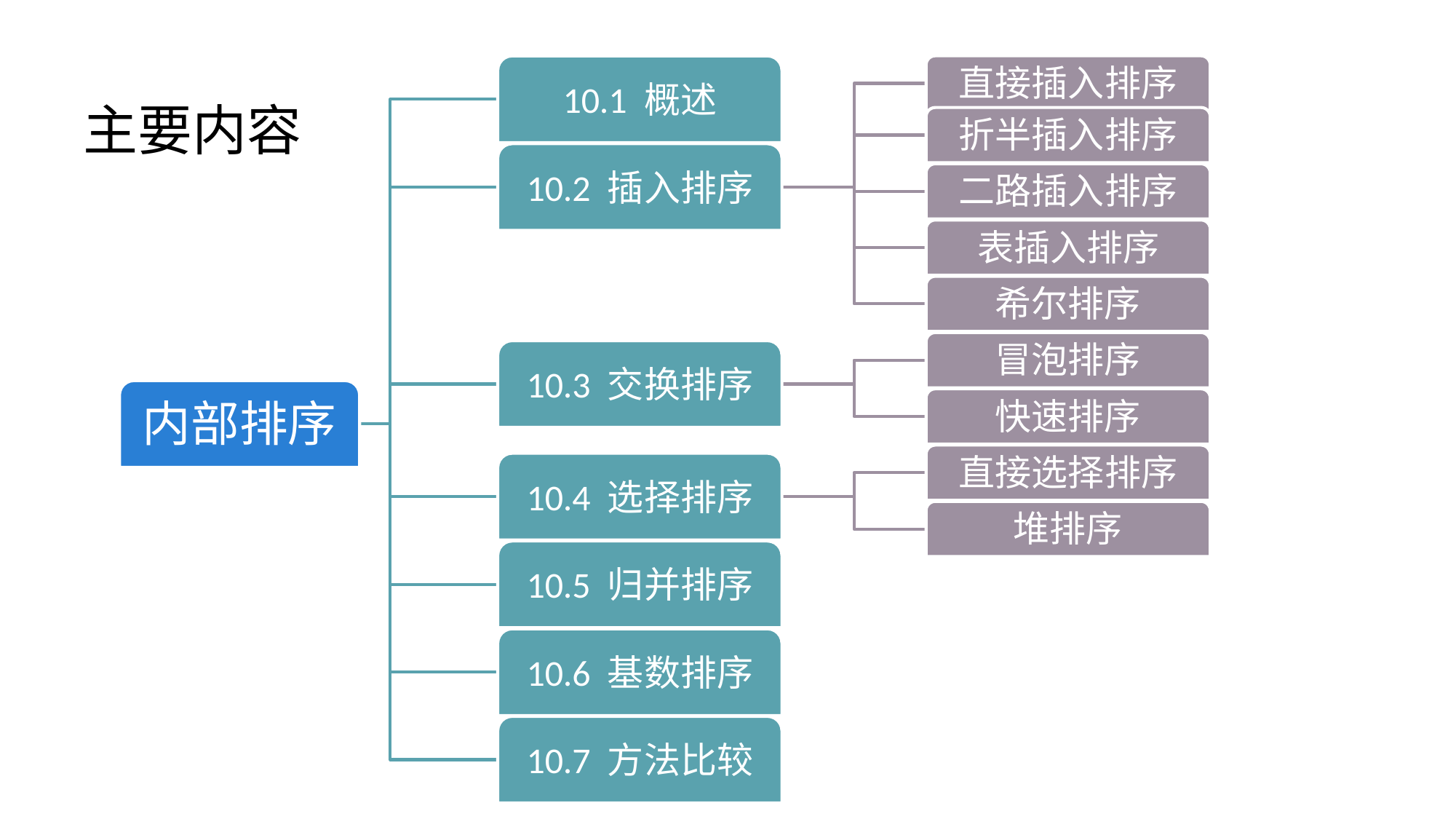

内部排序
10.1 概述
10.2 插入排序
直接插入排序
折半插入排序
二路插入排序
表插入排序
希尔排序
10.3 交换排序
冒泡排序
快速排序
10.4 选择排序
直接选择排序
堆排序
10.5 归并排序
10.6 基数排序
10.7 方法比较
# 主要内容